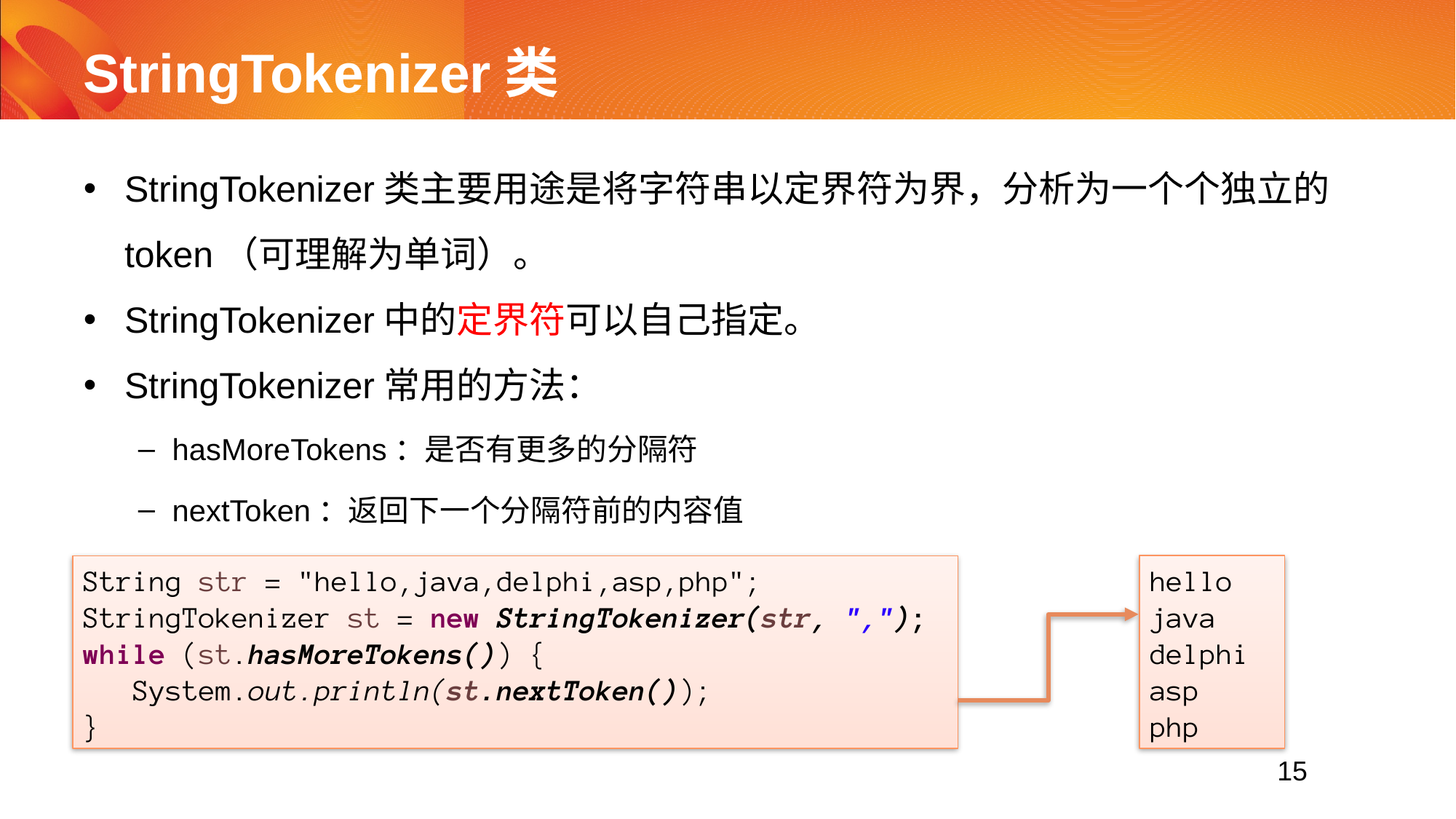

# StringTokenizer类
StringTokenizer类主要用途是将字符串以定界符为界，分析为一个个独立的token（可理解为单词）。
StringTokenizer中的定界符可以自己指定。
StringTokenizer常用的方法：
hasMoreTokens：是否有更多的分隔符
nextToken：返回下一个分隔符前的内容值

hello
java
delphi
asp
php
String str = "hello,java,delphi,asp,php";
StringTokenizer st = new StringTokenizer(str, ",");
while (st.hasMoreTokens()) {
   System.out.println(st.nextToken());
}